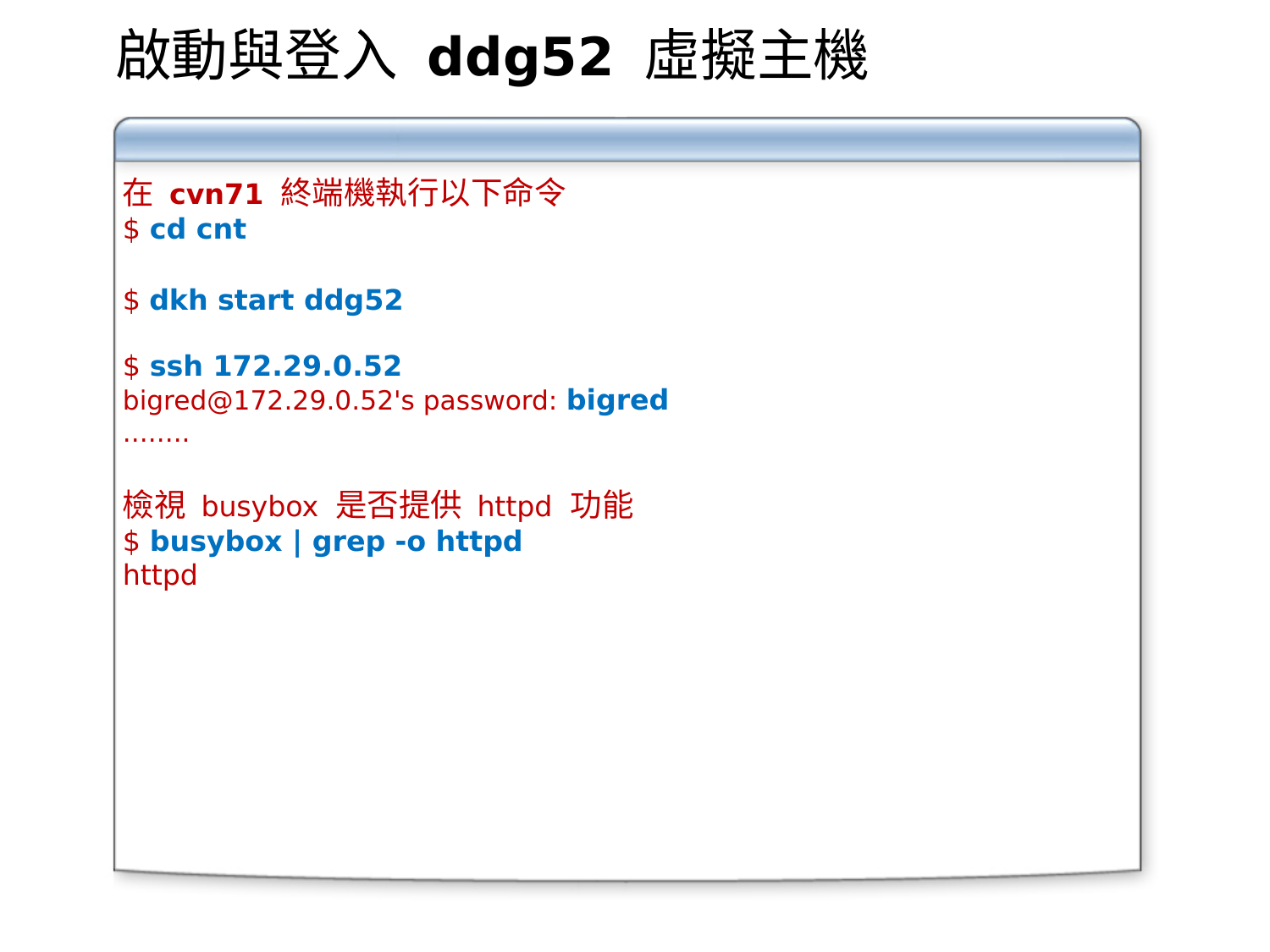

啟動與登入 ddg52 虛擬主機
在 cvn71 終端機執行以下命令
$ cd cnt

$ dkh start ddg52

$ ssh 172.29.0.52
bigred@172.29.0.52's password: bigred
........

檢視 busybox 是否提供 httpd 功能
$ busybox | grep -o httpd
httpd